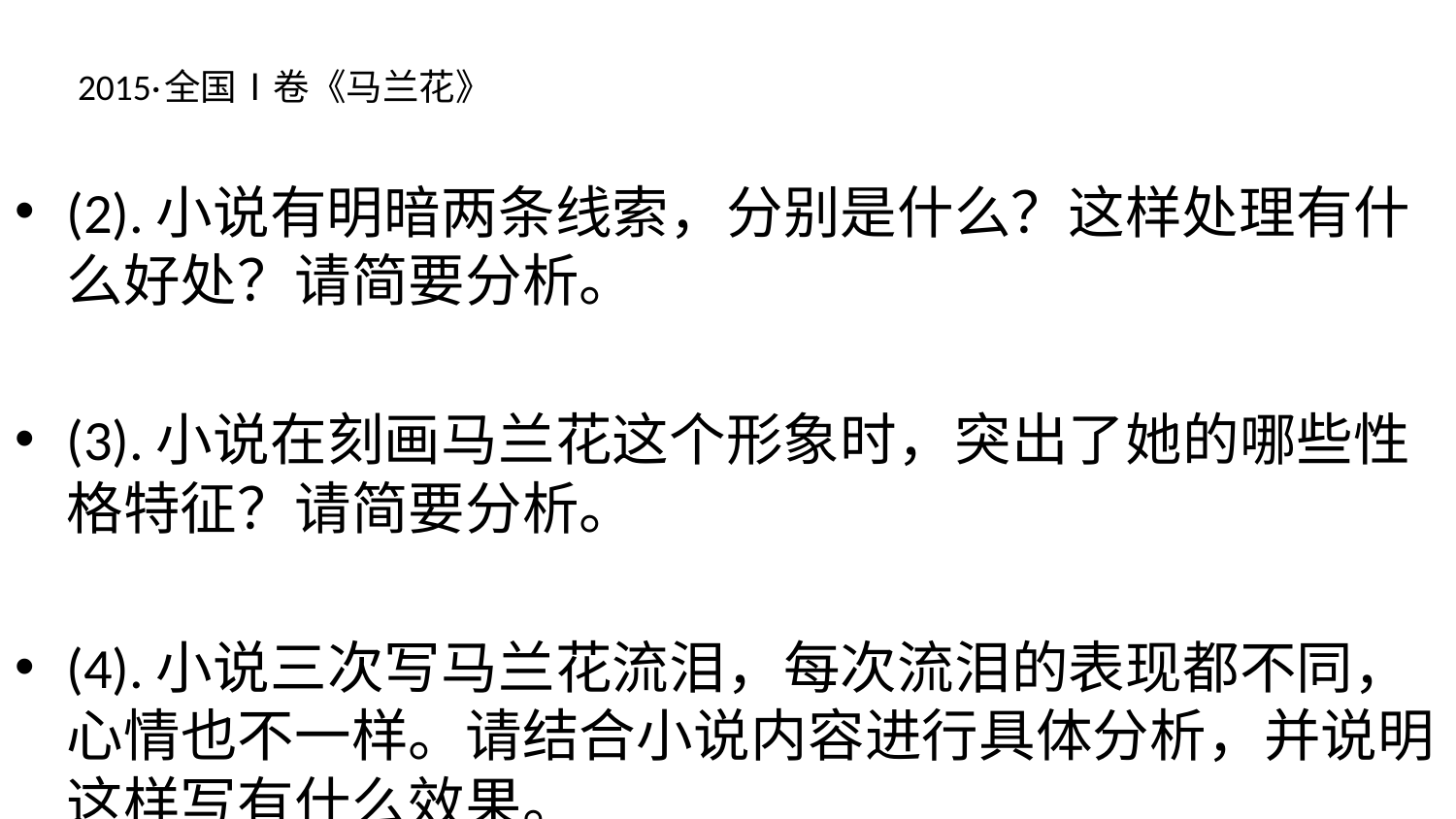

# 2015·全国Ⅰ卷《马兰花》
(2).小说有明暗两条线索，分别是什么？这样处理有什么好处？请简要分析。

(3).小说在刻画马兰花这个形象时，突出了她的哪些性格特征？请简要分析。

(4).小说三次写马兰花流泪，每次流泪的表现都不同，心情也不一样。请结合小说内容进行具体分析，并说明这样写有什么效果。